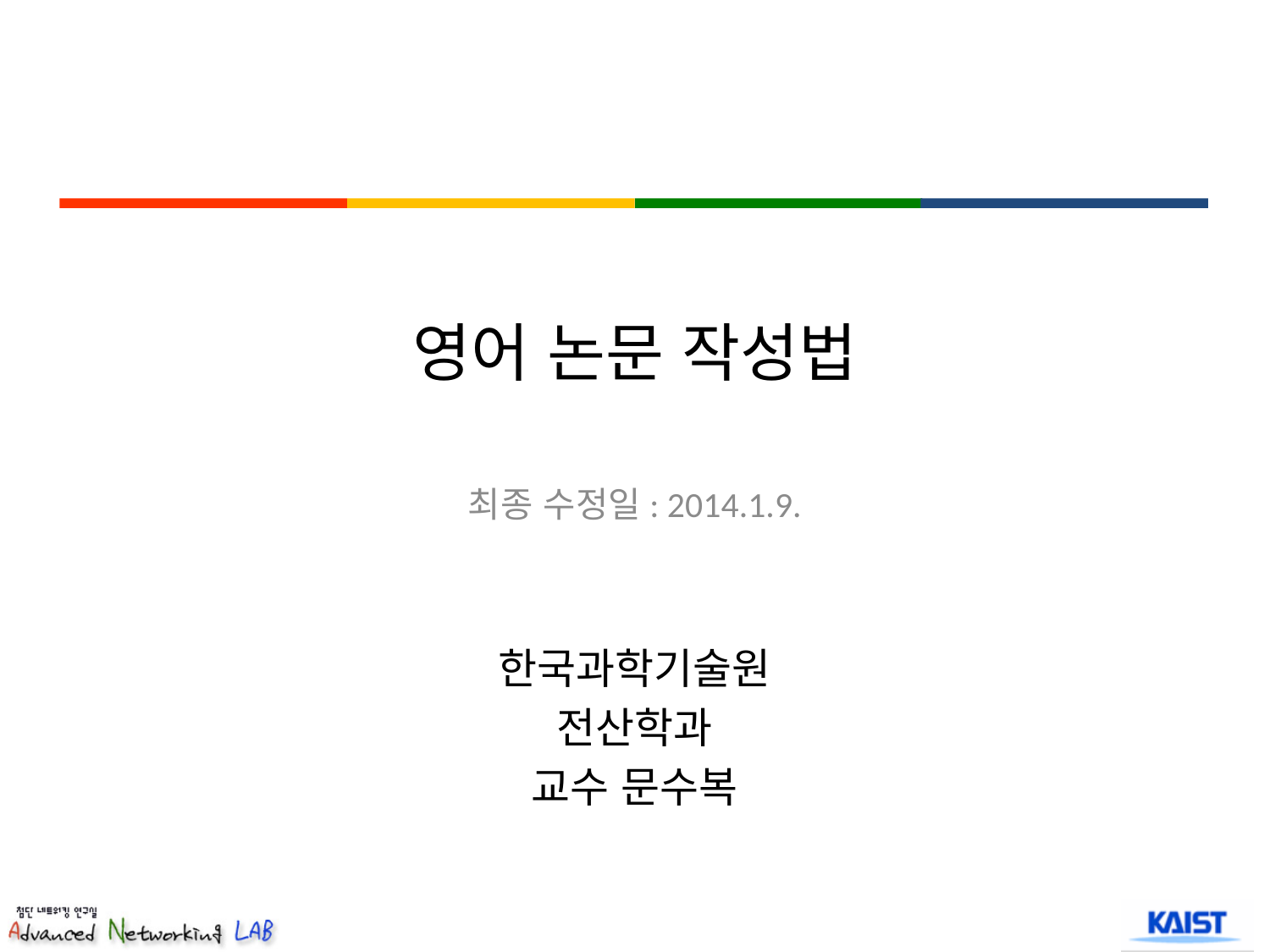

# 영어 논문 작성법
최종 수정일: 2014.1.9.

한국과학기술원
전산학과
교수 문수복